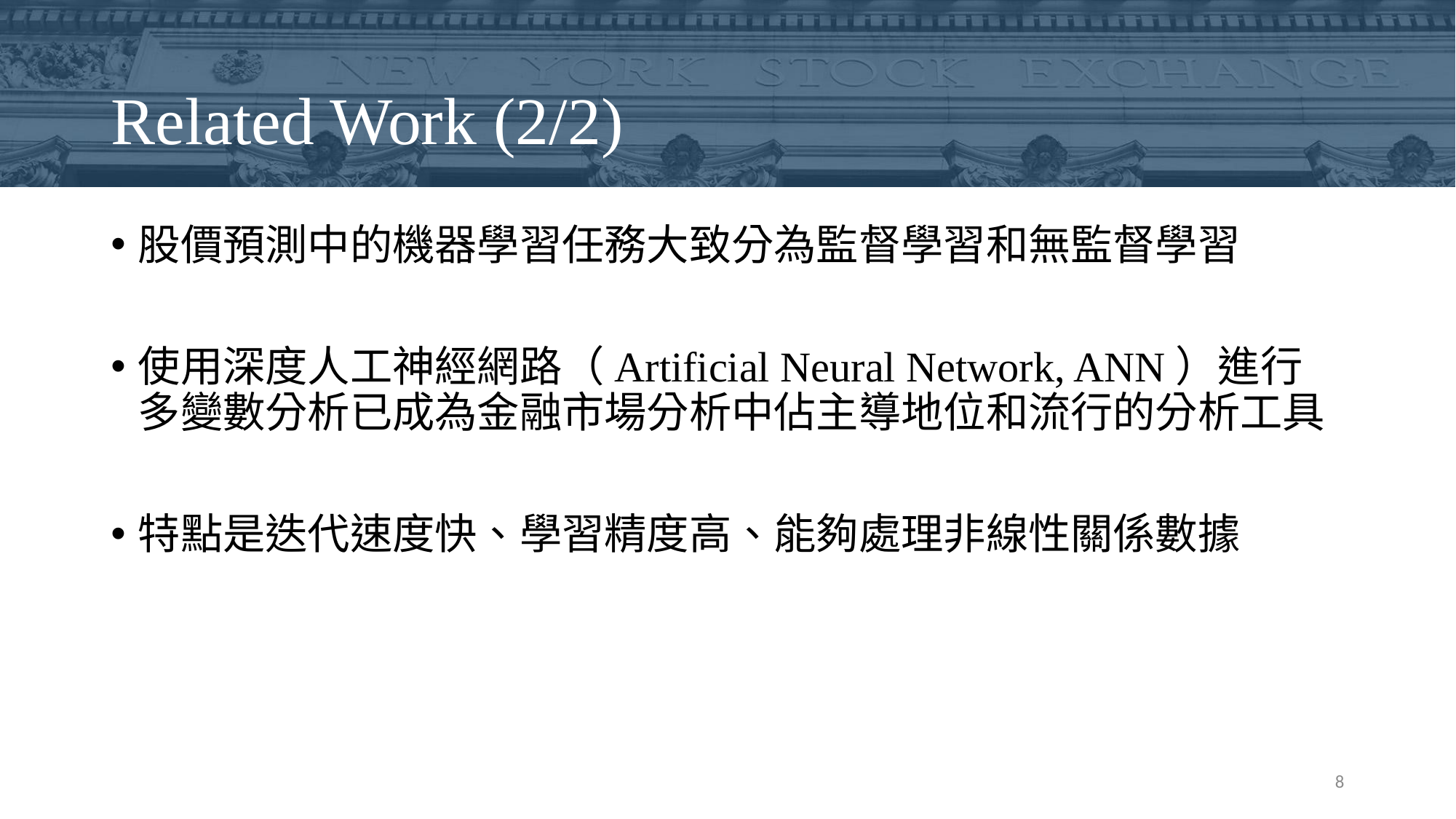

# Related Work (2/2)
股價預測中的機器學習任務大致分為監督學習和無監督學習

使用深度人工神經網路（Artificial Neural Network, ANN）進行多變數分析已成為金融市場分析中佔主導地位和流行的分析工具

特點是迭代速度快、學習精度高、能夠處理非線性關係數據
8